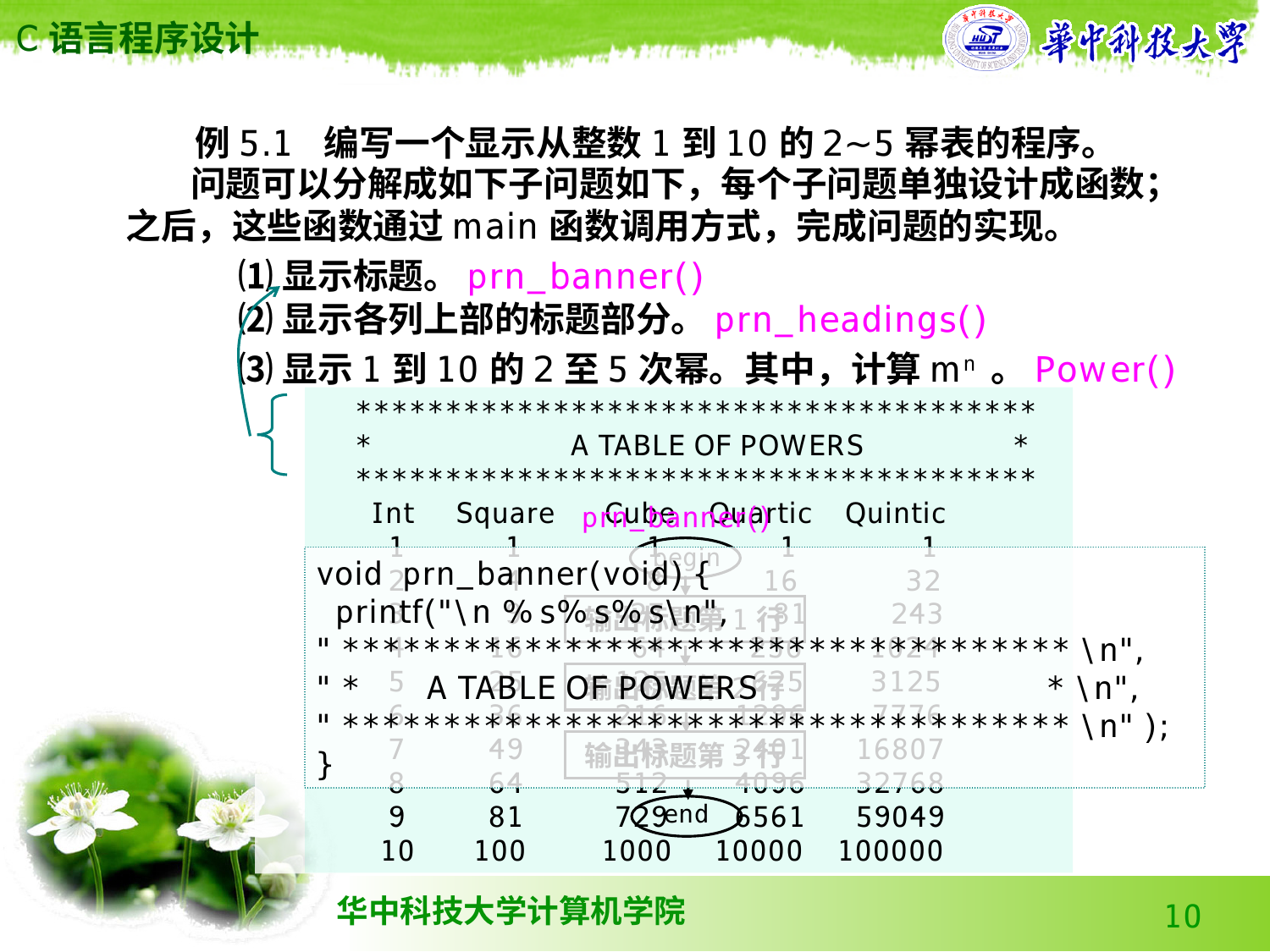

例5.1  编写一个显示从整数1到10的2~5幂表的程序。
       问题可以分解成如下子问题如下，每个子问题单独设计成函数；之后，这些函数通过main函数调用方式，完成问题的实现。
              ⑴显示标题。prn_banner()
              ⑵显示各列上部的标题部分。prn_headings()
              ⑶显示1到10的2至5次幂。其中，计算mn 。Power()

**************************************
*                        A TABLE OF POWERS                  *
**************************************
  Int     Square      Cube    Quartic    Quintic
    1            1               1              1               1
    2            4               8            16             32
    3            9             27             81          243
    4          16             64          256        1024
    5          25           125          625        3125
    6          36           216        1296        7776
    7          49           343        2401      16807
    8          64           512        4096      32768
    9          81           729        6561      59049
   10       100         1000     10000    100000
prn_banner()
begin

输出标题第1行

输出标题第2行

输出标题第3行

end

void  prn_banner(void) {
  printf("\n %s%s%s\n",
" ************************************ \n",
" *       A TABLE OF POWERS                               * \n",
" ************************************ \n" );
}

10